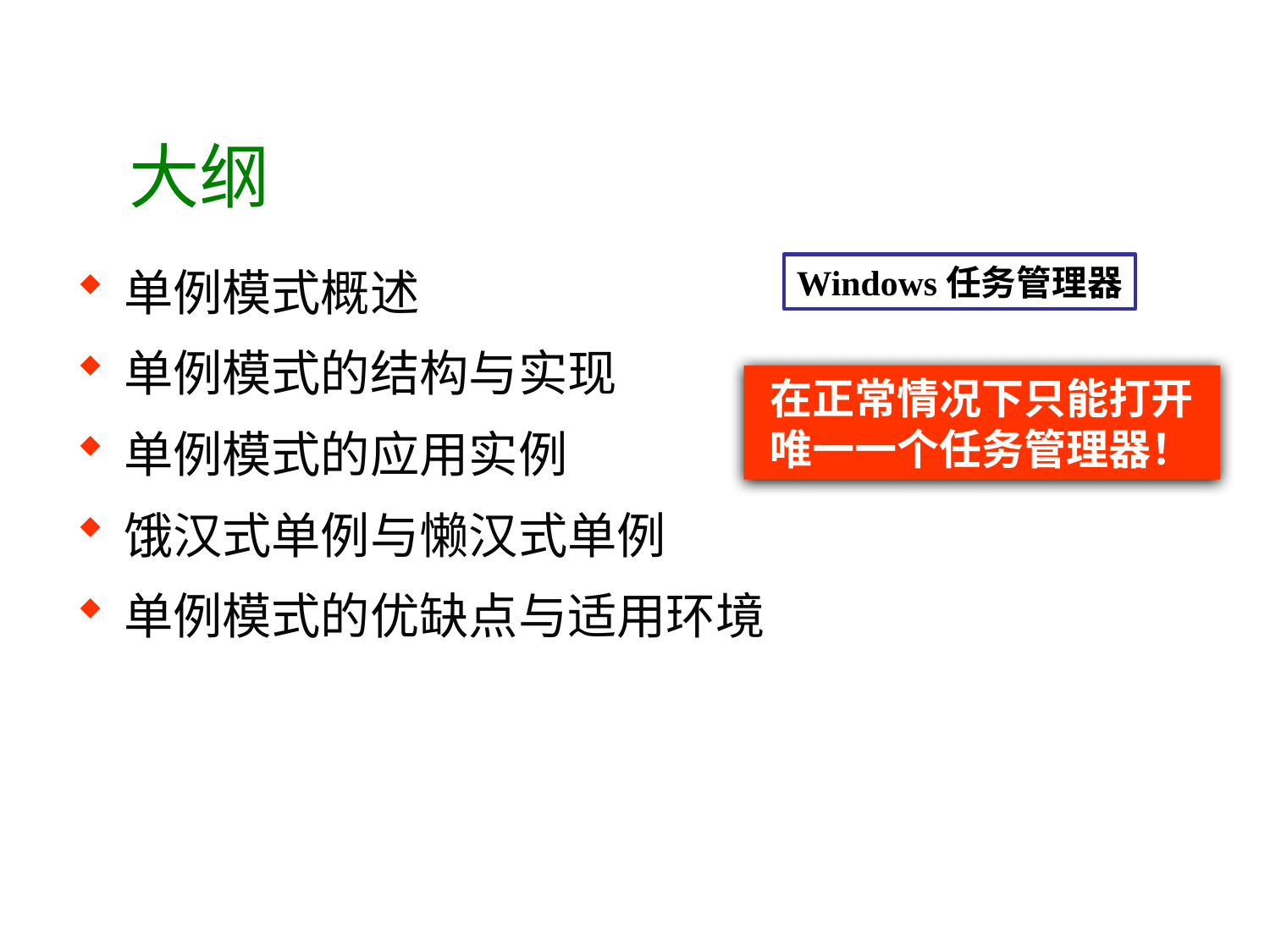

# 大纲

单例模式概述
单例模式的结构与实现
单例模式的应用实例
饿汉式单例与懒汉式单例
单例模式的优缺点与适用环境

Windows任务管理器

在正常情况下只能打开唯一一个任务管理器！